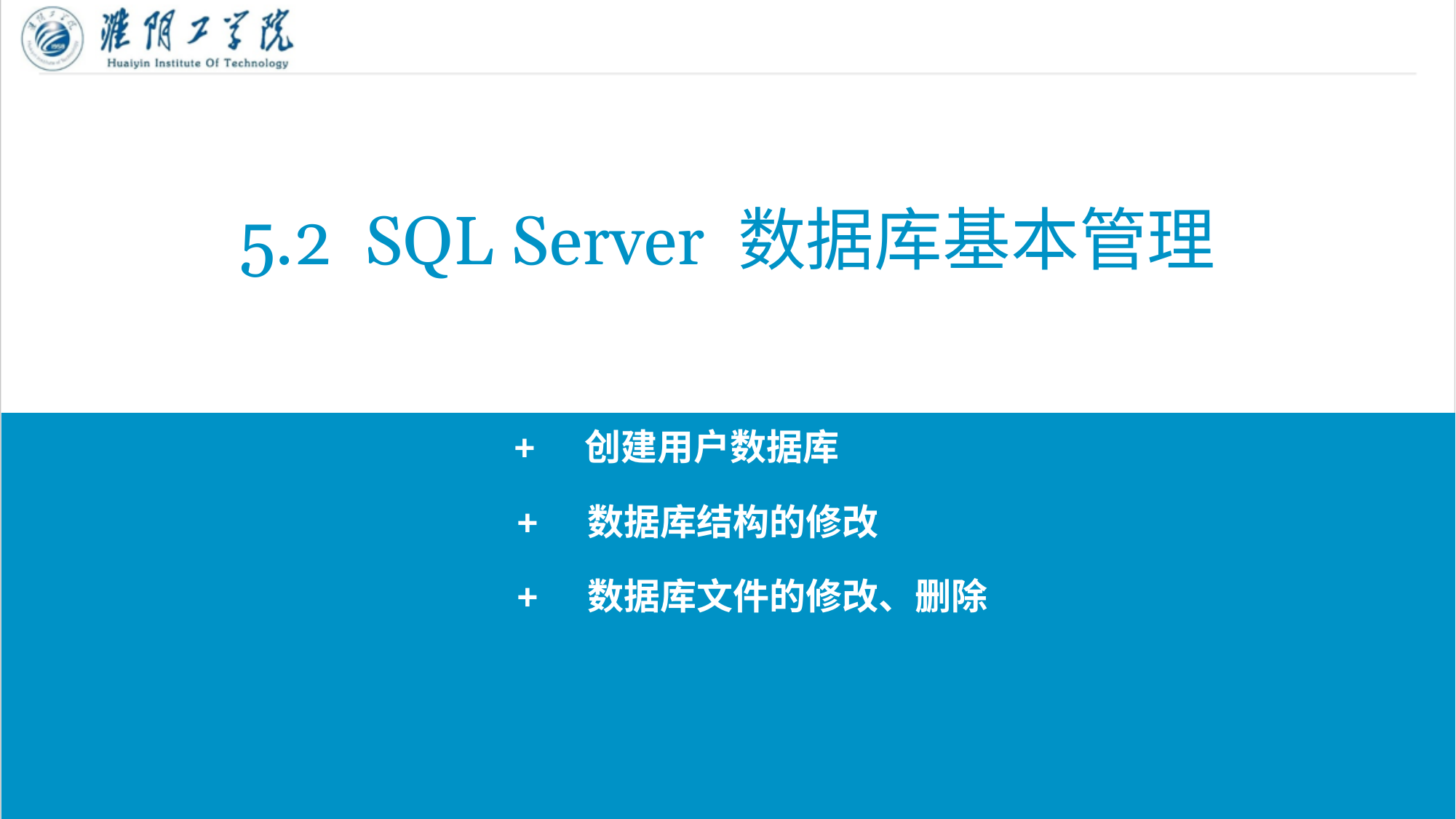

5.2  SQL Server 数据库基本管理

   +    创建用户数据库
+    数据库结构的修改
+    数据库文件的修改、删除

7